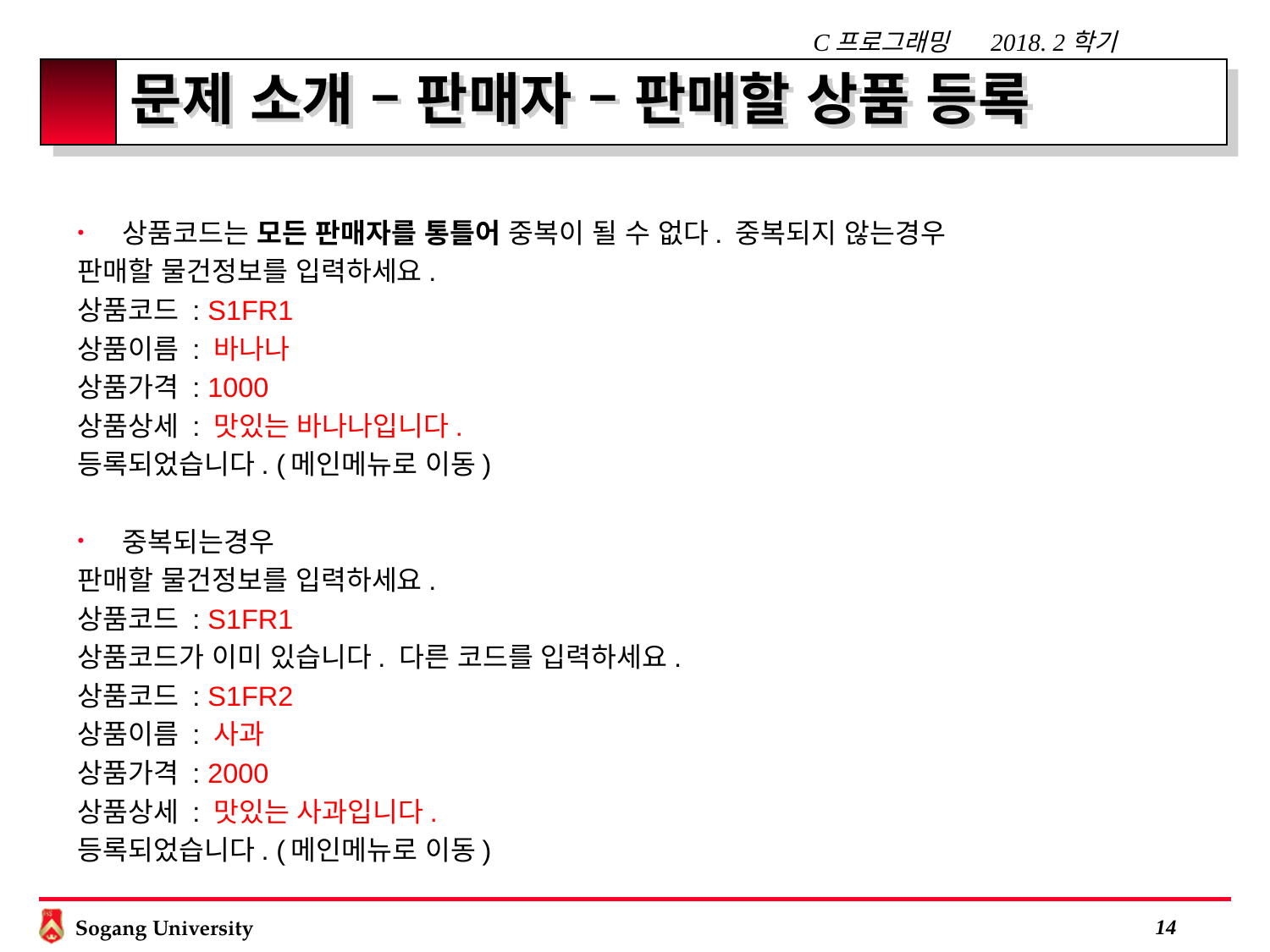

# 문제 소개 – 판매자 – 판매할 상품 등록
상품코드는 모든 판매자를 통틀어 중복이 될 수 없다. 중복되지 않는경우
판매할 물건정보를 입력하세요.
상품코드 : S1FR1
상품이름 : 바나나
상품가격 : 1000
상품상세 : 맛있는 바나나입니다.
등록되었습니다. (메인메뉴로 이동)

중복되는경우
판매할 물건정보를 입력하세요.
상품코드 : S1FR1
상품코드가 이미 있습니다. 다른 코드를 입력하세요.
상품코드 : S1FR2
상품이름 : 사과
상품가격 : 2000
상품상세 : 맛있는 사과입니다.
등록되었습니다. (메인메뉴로 이동)
 14